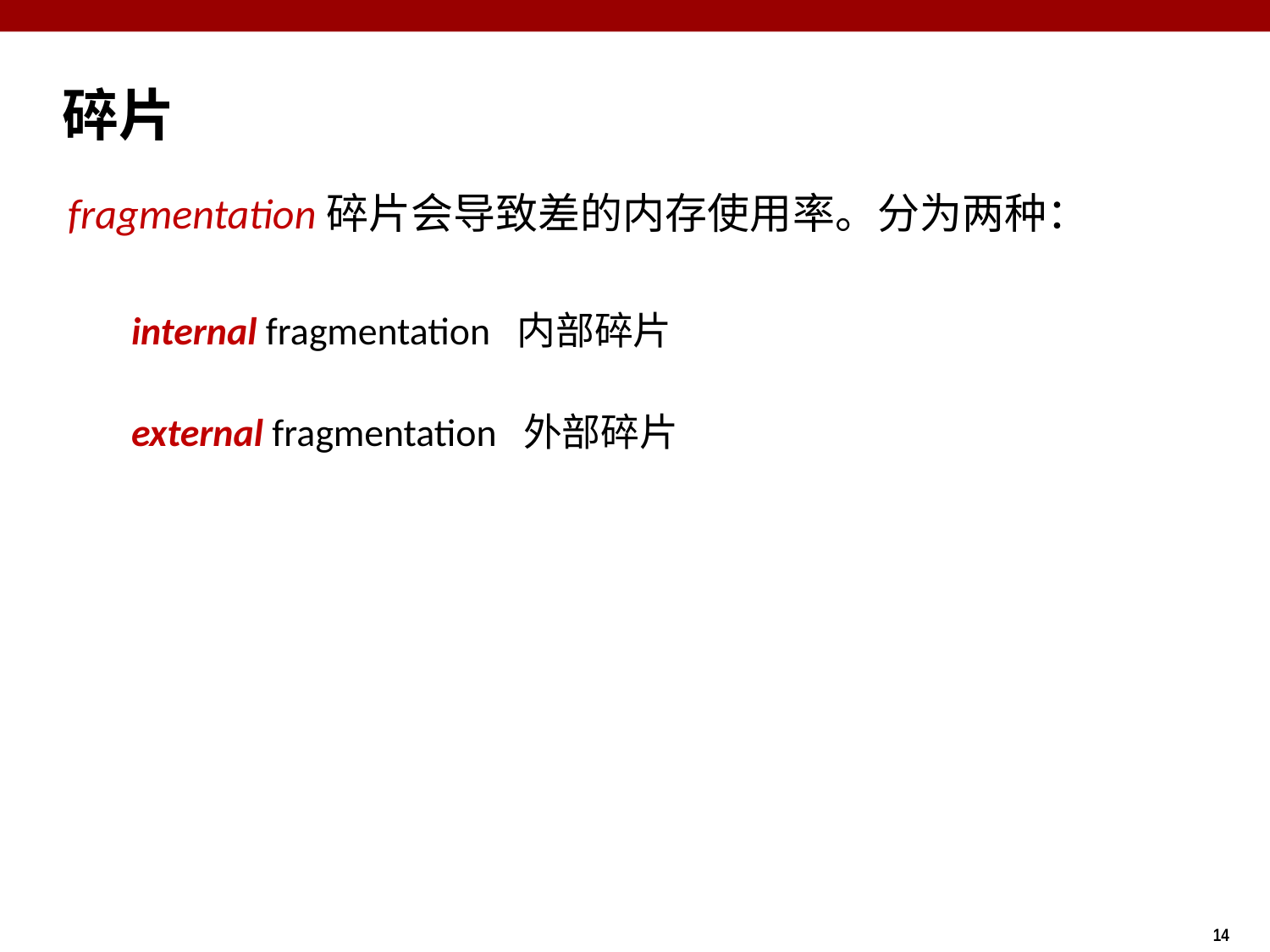

# 碎片
fragmentation碎片会导致差的内存使用率。分为两种：

internal fragmentation  内部碎片

external fragmentation  外部碎片